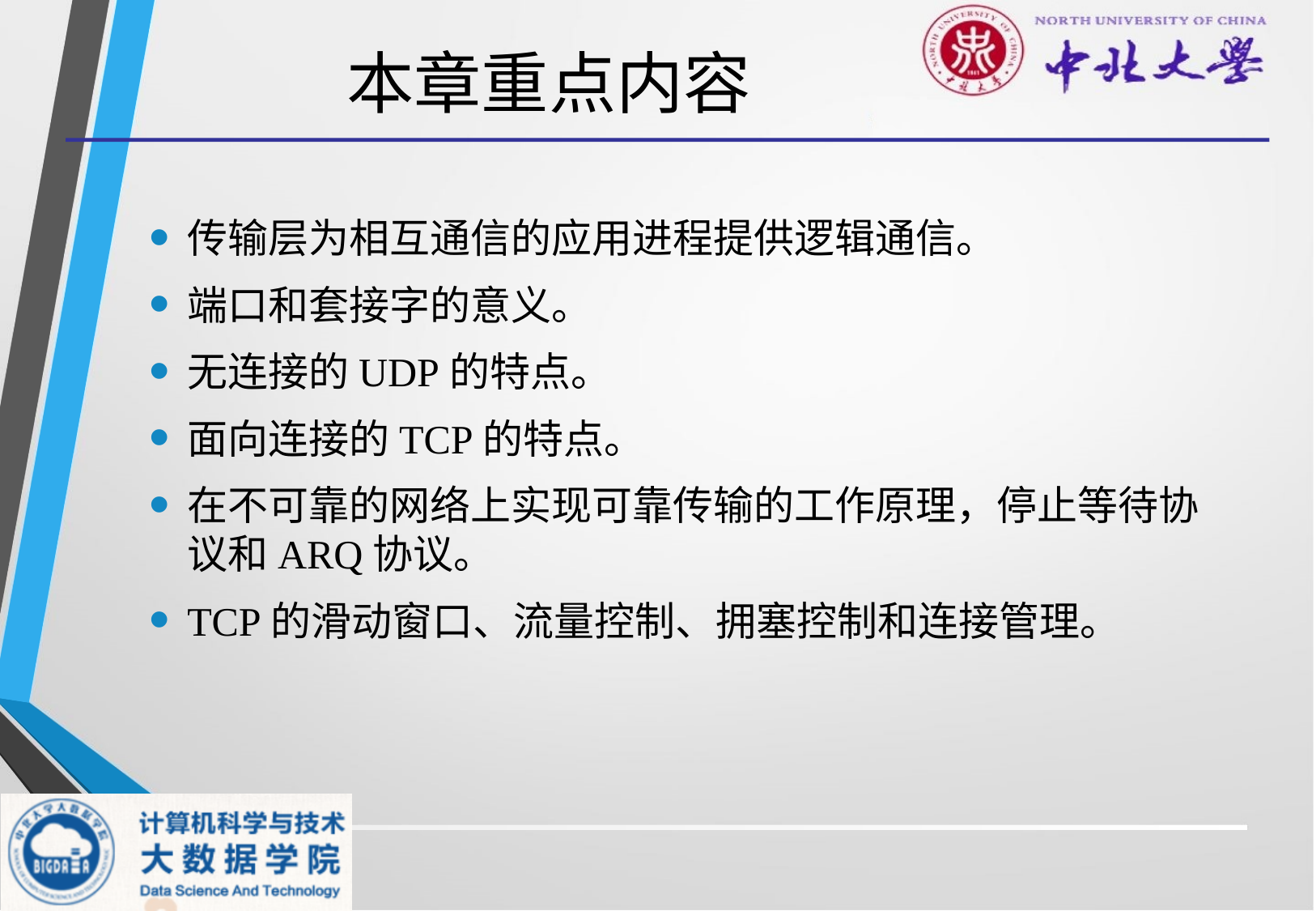

# 本章重点内容
传输层为相互通信的应用进程提供逻辑通信。
端口和套接字的意义。
无连接的UDP的特点。
面向连接的TCP的特点。
在不可靠的网络上实现可靠传输的工作原理，停止等待协议和ARQ协议。
TCP的滑动窗口、流量控制、拥塞控制和连接管理。
3